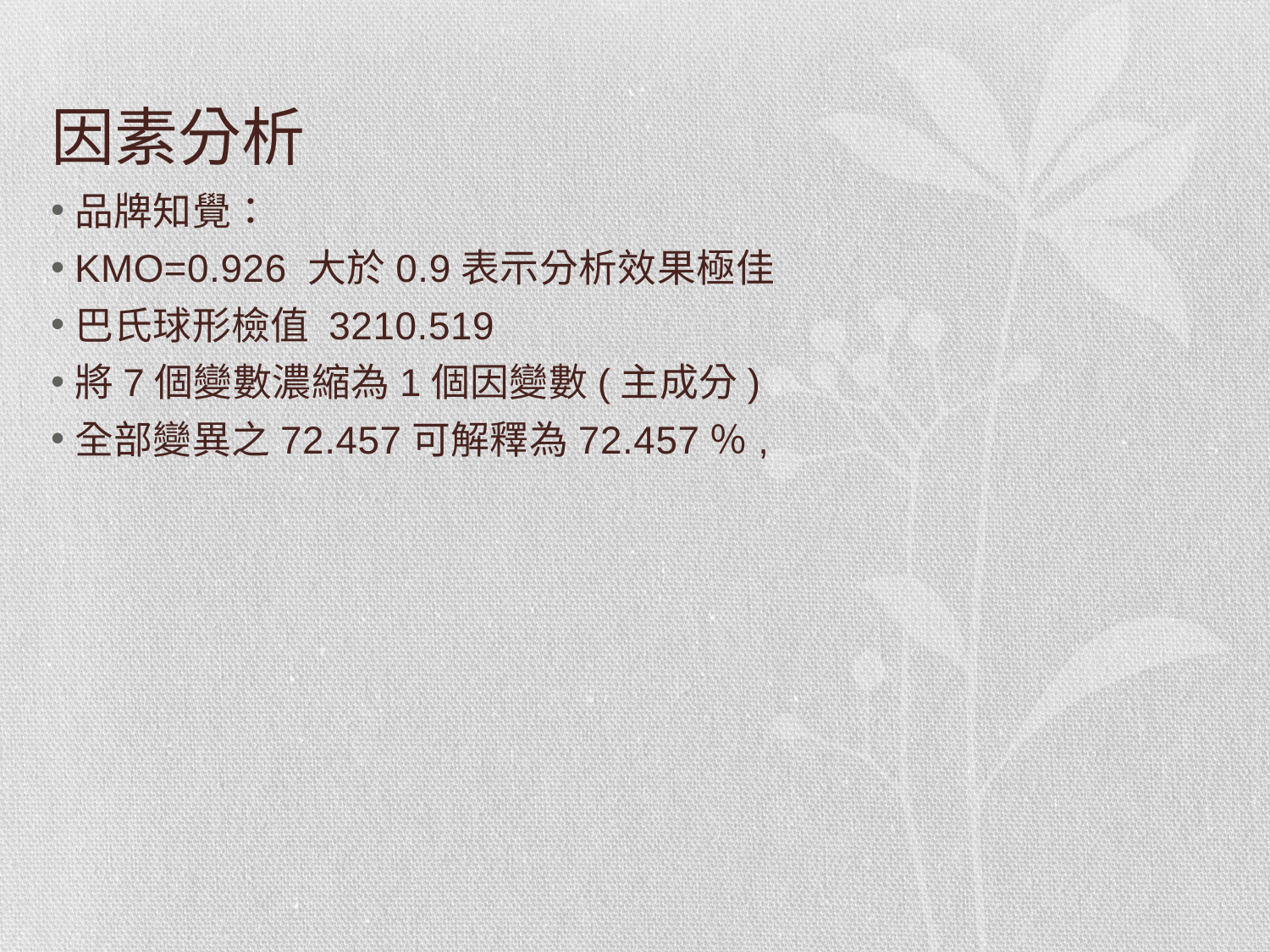

# 因素分析
品牌知覺：
KMO=0.926 大於0.9表示分析效果極佳
巴氏球形檢值 3210.519
將7個變數濃縮為1個因變數(主成分)
全部變異之72.457可解釋為72.457％,